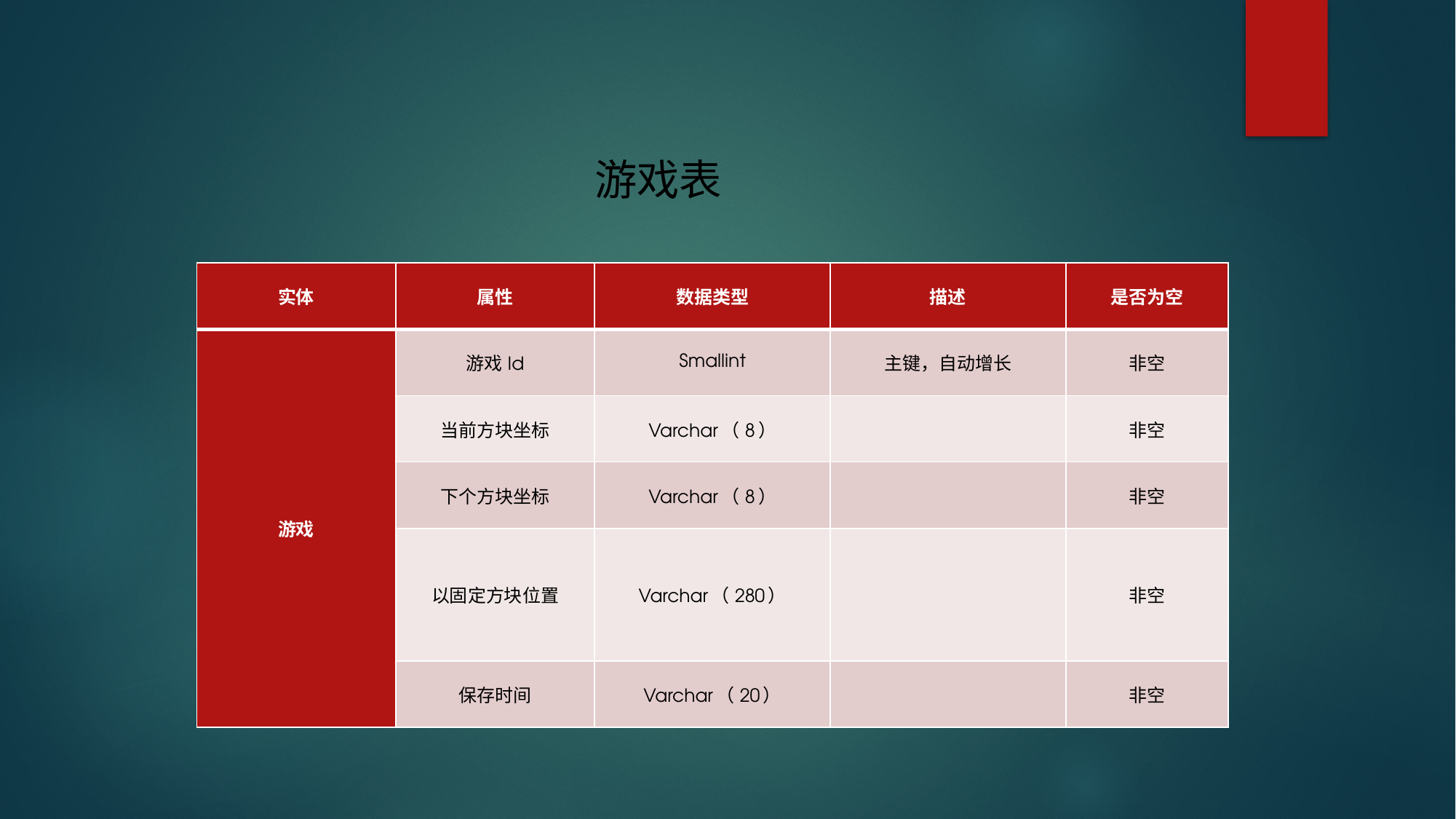

游戏表
| 实体 | 属性 | 数据类型 | 描述 | 是否为空 |
| --- | --- | --- | --- | --- |
| 游戏 | 游戏Id | Smallint | 主键，自动增长 | 非空 |
|  | 当前方块坐标 | Varchar（8） |  | 非空 |
|  | 下个方块坐标 | Varchar（8） |  | 非空 |
|  | 以固定方块位置 | Varchar（280） |  | 非空 |
|  | 保存时间 | Varchar（20） |  | 非空 |